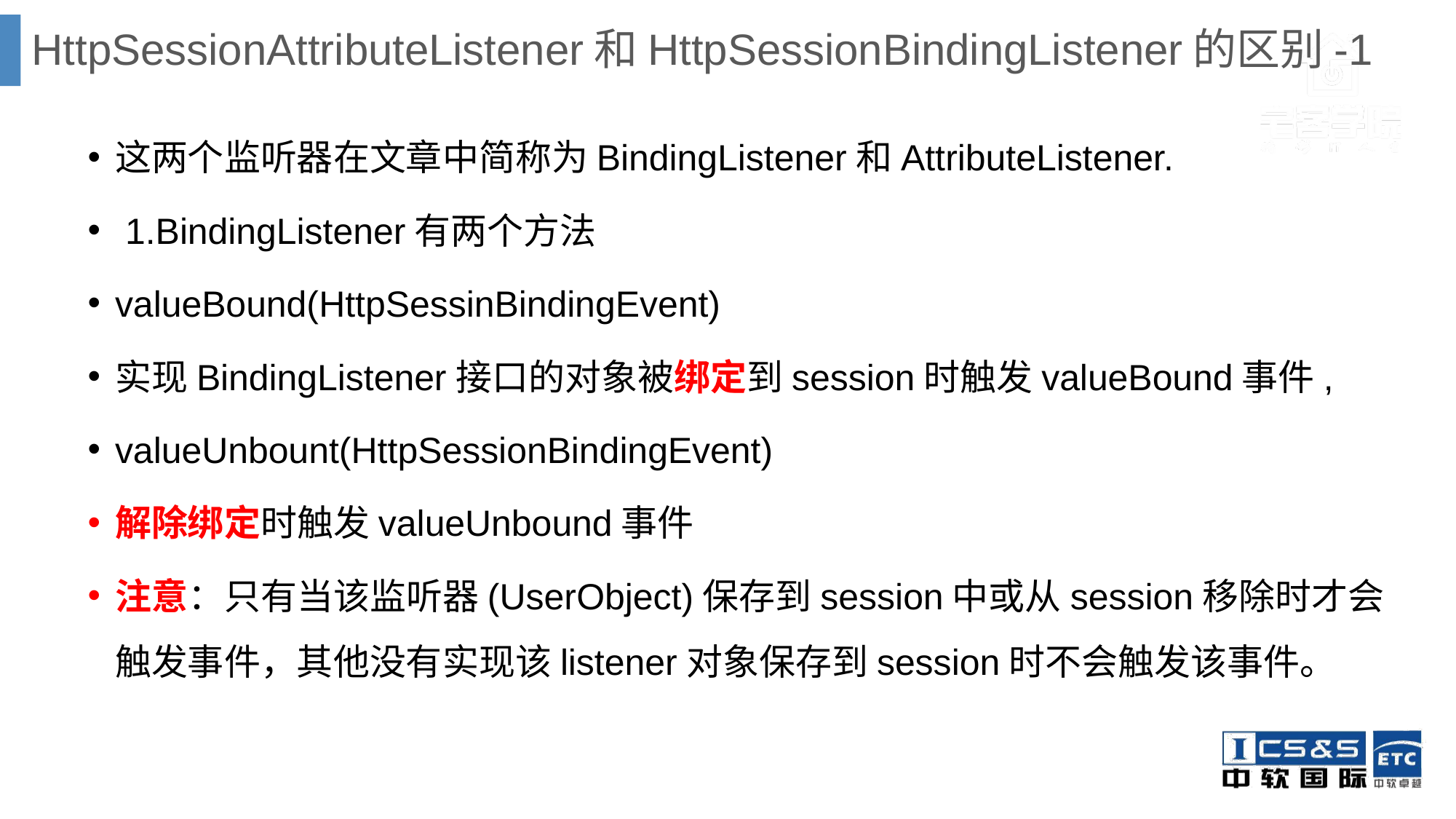

# HttpSessionAttributeListener和HttpSessionBindingListener的区别-1
这两个监听器在文章中简称为BindingListener和AttributeListener.
 1.BindingListener有两个方法
valueBound(HttpSessinBindingEvent)
实现BindingListener接口的对象被绑定到session时触发valueBound事件,
valueUnbount(HttpSessionBindingEvent)
解除绑定时触发valueUnbound事件
注意：只有当该监听器(UserObject)保存到session中或从session移除时才会触发事件，其他没有实现该listener对象保存到session时不会触发该事件。